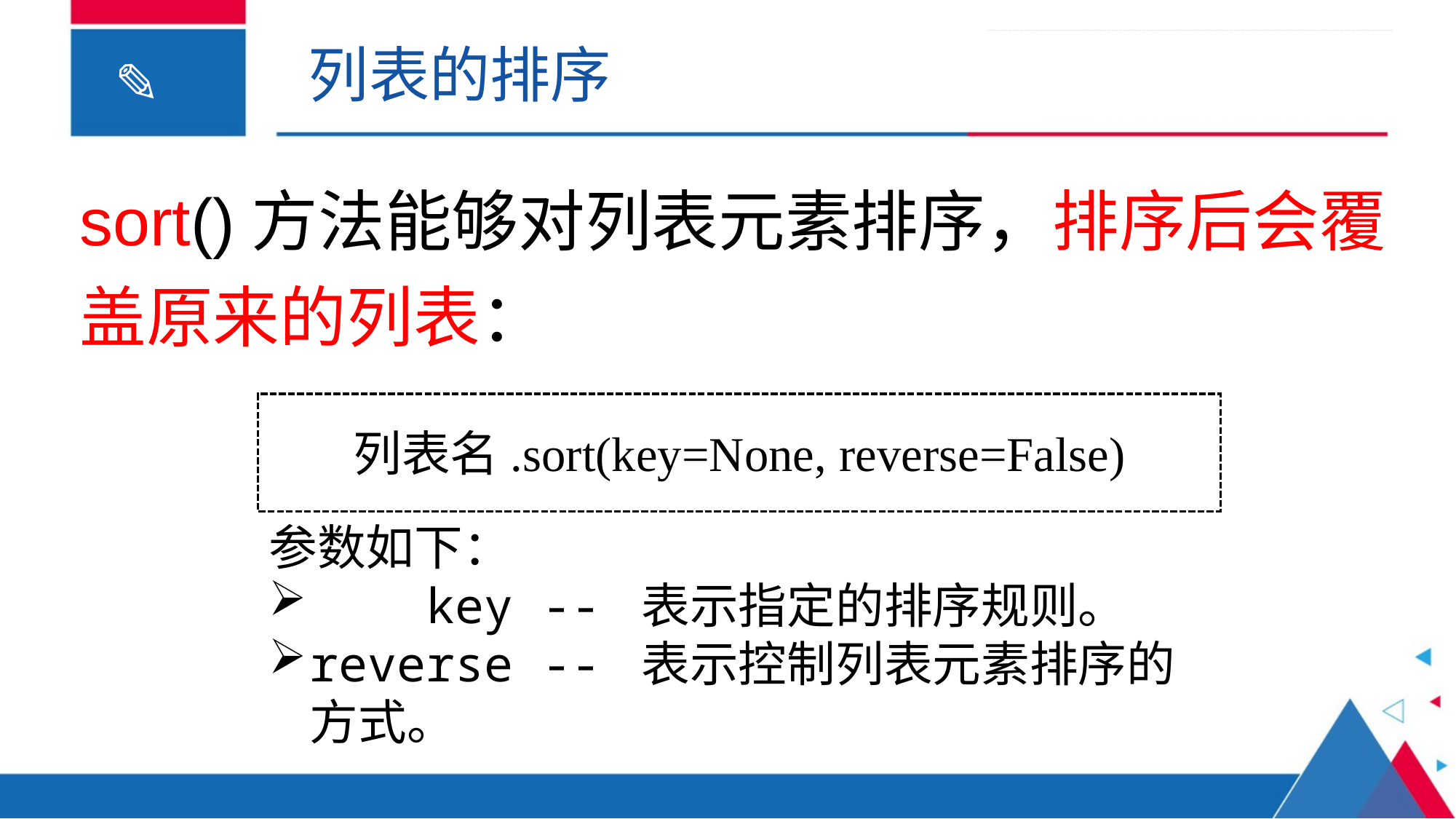

列表的排序
sort()方法能够对列表元素排序，排序后会覆盖原来的列表：

列表名.sort(key=None, reverse=False)
参数如下：
    key -- 表示指定的排序规则。
reverse -- 表示控制列表元素排序的方式。